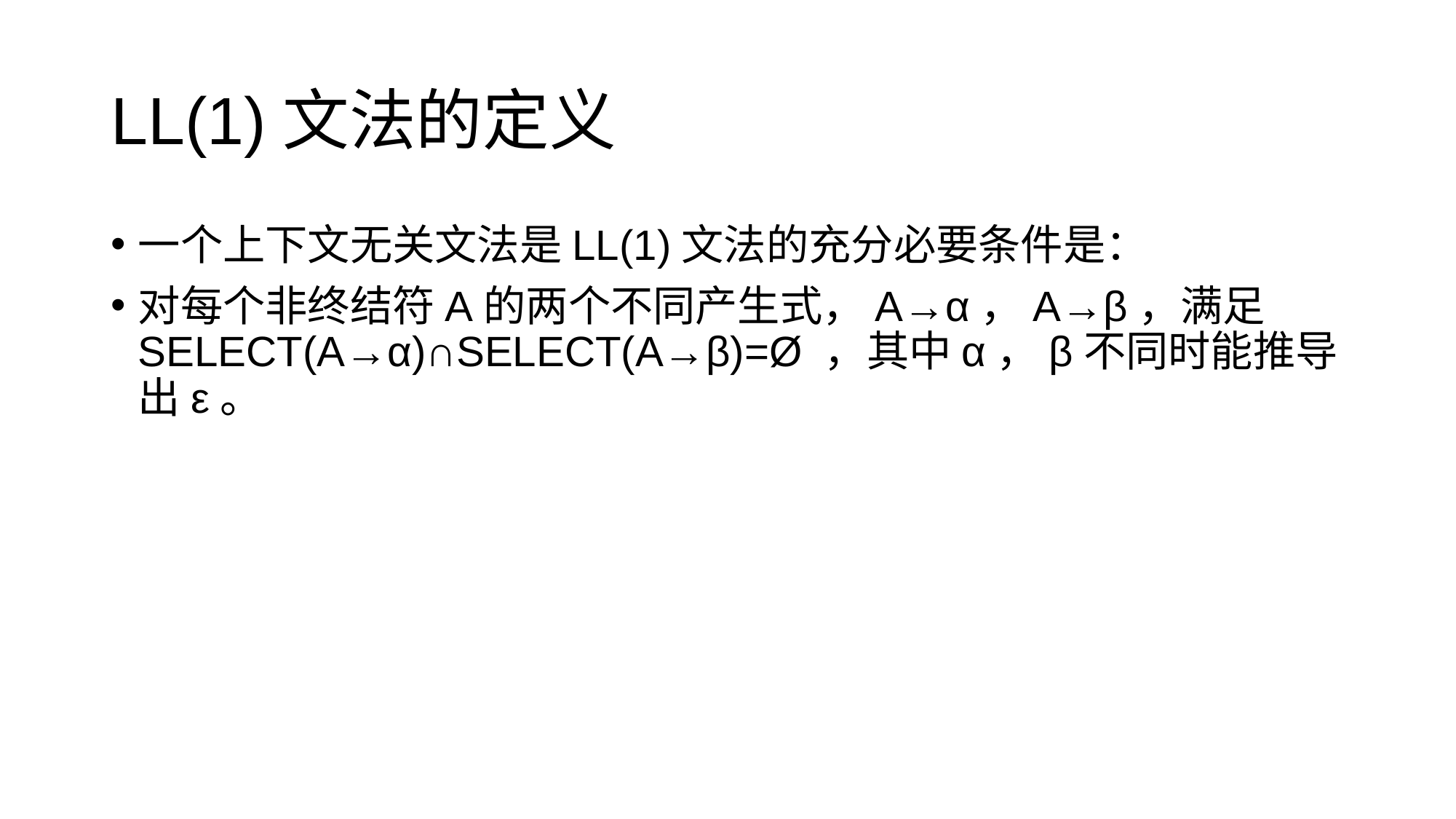

# LL(1)文法的定义
一个上下文无关文法是LL(1)文法的充分必要条件是：
对每个非终结符A的两个不同产生式，A→α，A→β，满足SELECT(A→α)∩SELECT(A→β)=Ø ，其中α，β不同时能推导出ε。